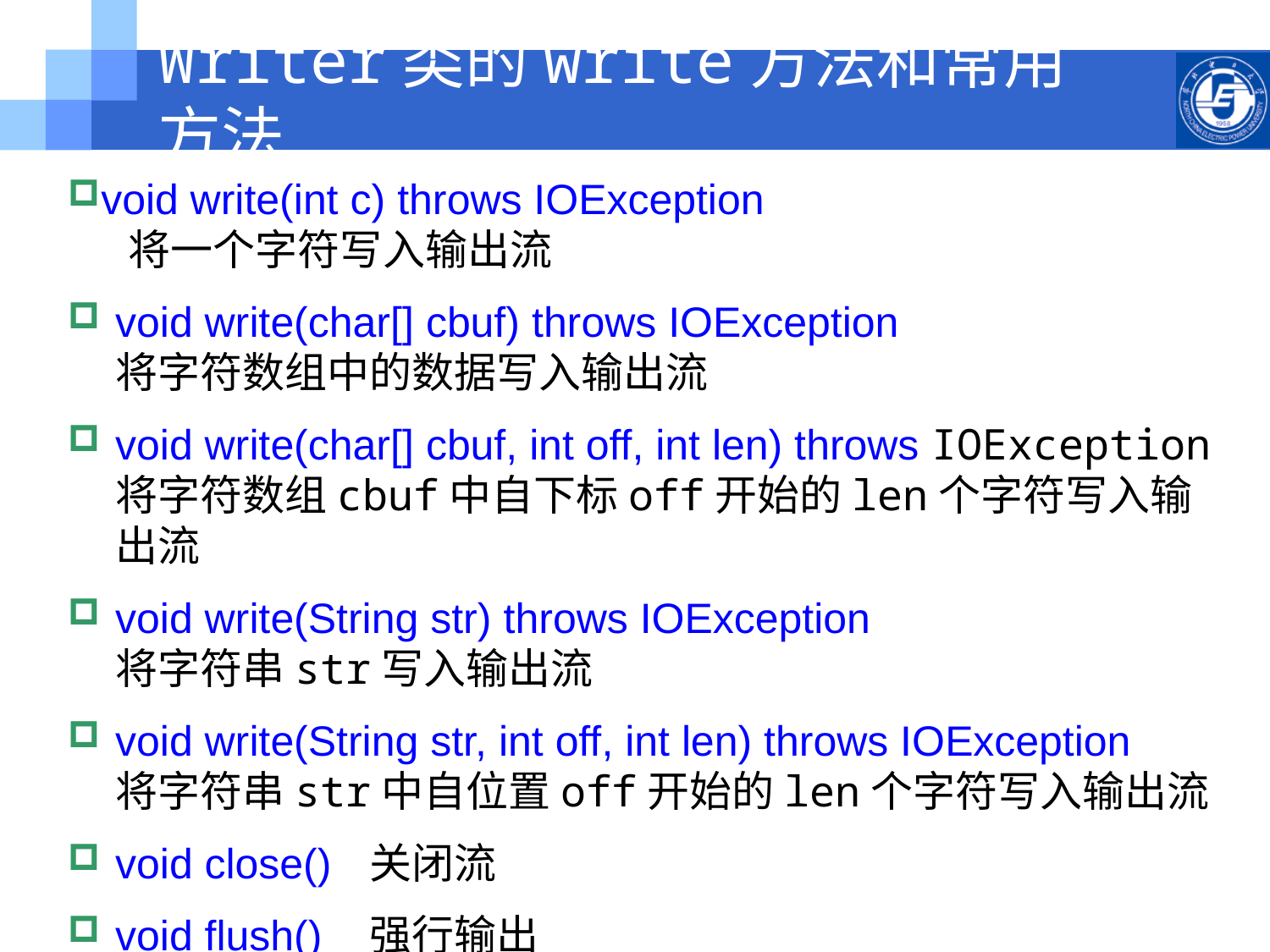

# Writer类的write方法和常用方法
void write(int c) throws IOException
  将一个字符写入输出流
void write(char[] cbuf) throws IOException
将字符数组中的数据写入输出流
void write(char[] cbuf, int off, int len) throws IOException 将字符数组cbuf中自下标off开始的len个字符写入输出流
void write(String str) throws IOException
将字符串str写入输出流
void write(String str, int off, int len) throws IOException
将字符串str中自位置off开始的len个字符写入输出流
void close()  	关闭流
void flush()   	强行输出